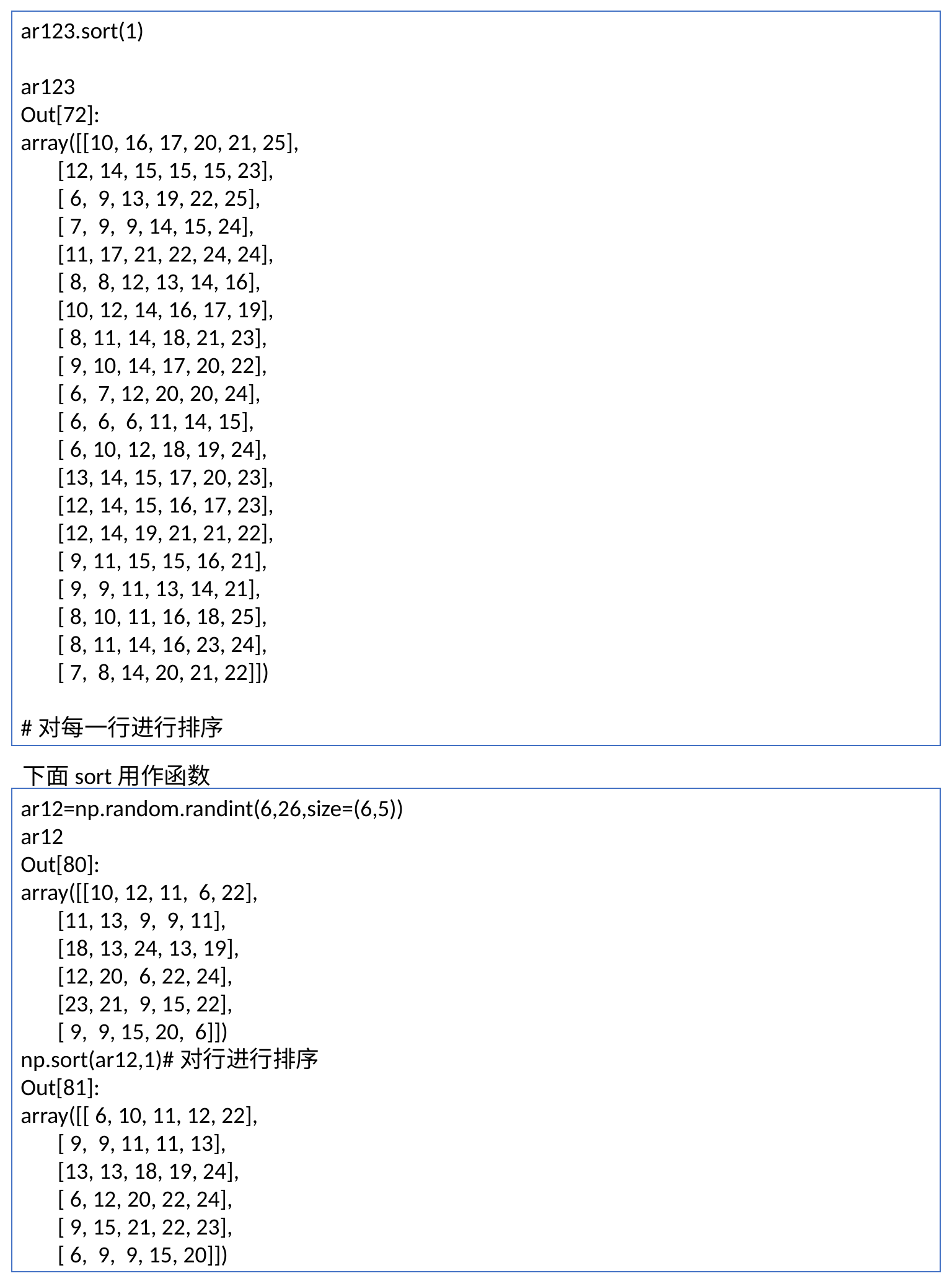

ar123.sort(1)

ar123
Out[72]:
array([[10, 16, 17, 20, 21, 25],
       [12, 14, 15, 15, 15, 23],
       [ 6,  9, 13, 19, 22, 25],
       [ 7,  9,  9, 14, 15, 24],
       [11, 17, 21, 22, 24, 24],
       [ 8,  8, 12, 13, 14, 16],
       [10, 12, 14, 16, 17, 19],
       [ 8, 11, 14, 18, 21, 23],
       [ 9, 10, 14, 17, 20, 22],
       [ 6,  7, 12, 20, 20, 24],
       [ 6,  6,  6, 11, 14, 15],
       [ 6, 10, 12, 18, 19, 24],
       [13, 14, 15, 17, 20, 23],
       [12, 14, 15, 16, 17, 23],
       [12, 14, 19, 21, 21, 22],
       [ 9, 11, 15, 15, 16, 21],
       [ 9,  9, 11, 13, 14, 21],
       [ 8, 10, 11, 16, 18, 25],
       [ 8, 11, 14, 16, 23, 24],
       [ 7,  8, 14, 20, 21, 22]])

#对每一行进行排序
下面sort用作函数
ar12=np.random.randint(6,26,size=(6,5))
ar12
Out[80]:
array([[10, 12, 11,  6, 22],
       [11, 13,  9,  9, 11],
       [18, 13, 24, 13, 19],
       [12, 20,  6, 22, 24],
       [23, 21,  9, 15, 22],
       [ 9,  9, 15, 20,  6]])
np.sort(ar12,1)#对行进行排序
Out[81]:
array([[ 6, 10, 11, 12, 22],
       [ 9,  9, 11, 11, 13],
       [13, 13, 18, 19, 24],
       [ 6, 12, 20, 22, 24],
       [ 9, 15, 21, 22, 23],
       [ 6,  9,  9, 15, 20]])